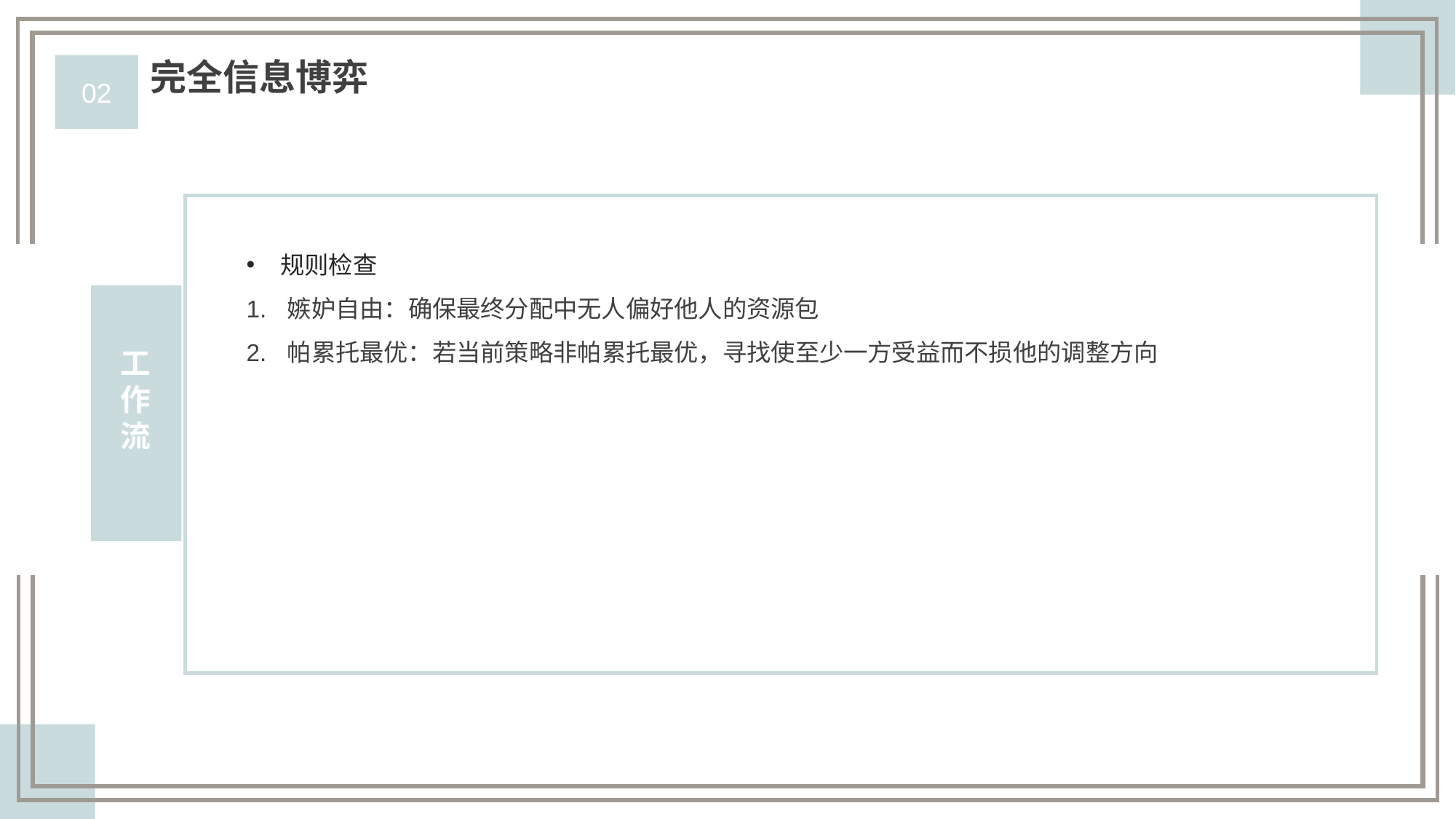

完全信息博弈
02

规则检查
嫉妒自由：确保最终分配中无人偏好他人的资源包
帕累托最优：若当前策略非帕累托最优，寻找使至少一方受益而不损他的调整方向

工作流